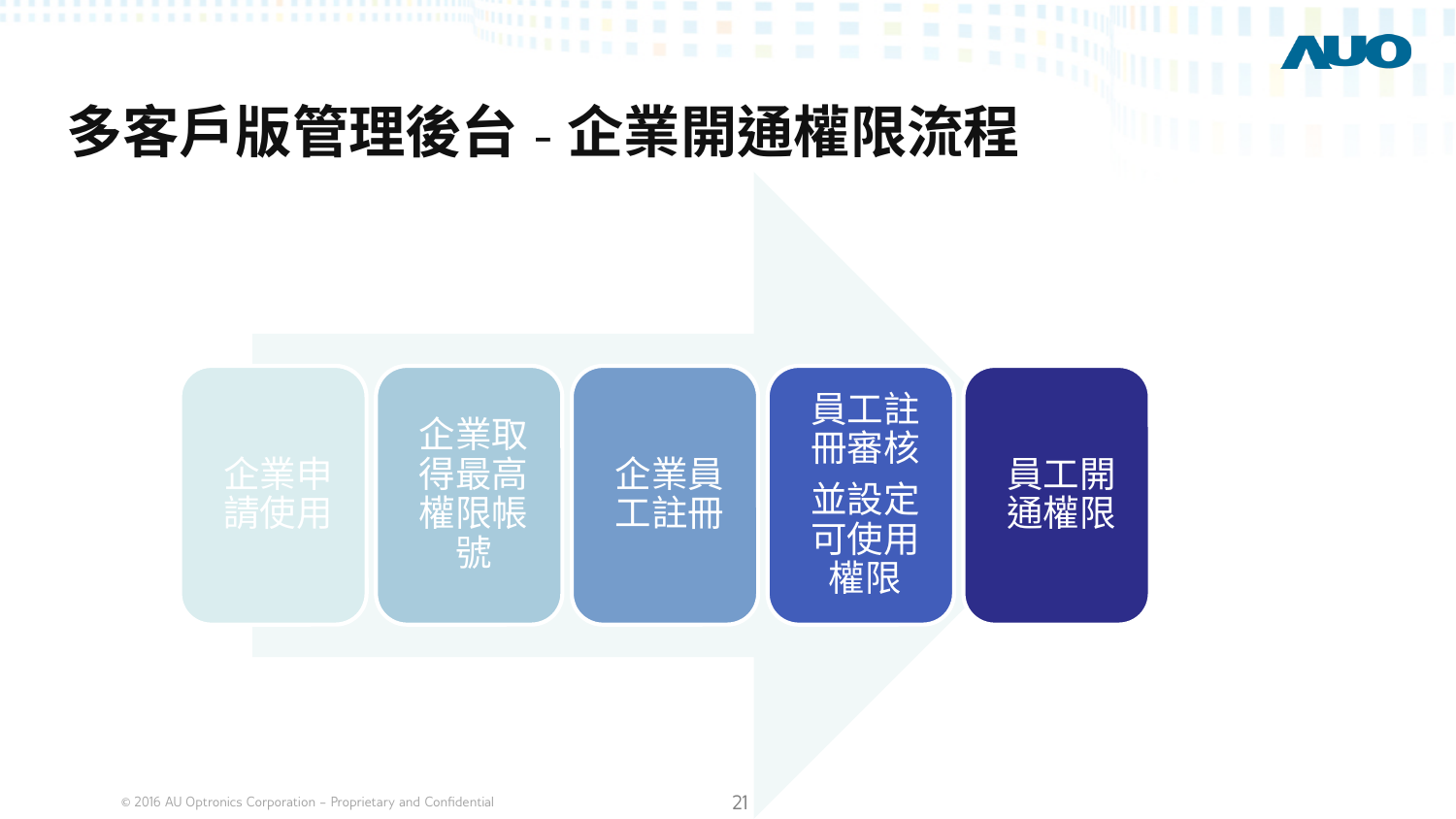

# 多客戶版管理後台-企業開通權限流程
企業申請使用
企業取得最高權限帳號
企業員工註冊
員工註冊審核
並設定可使用權限
員工開通權限